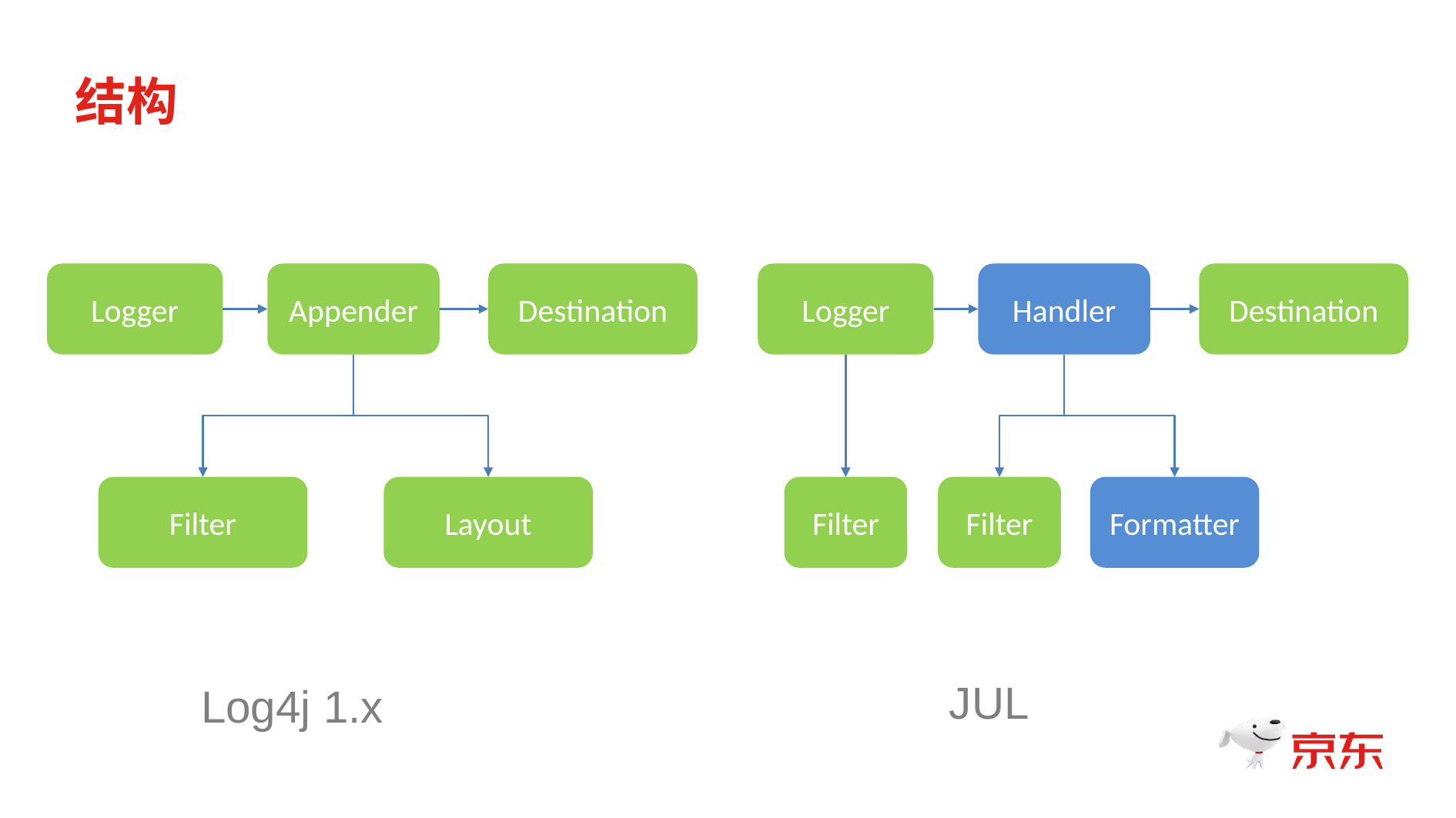

结构

Destination
Destination
Logger
Handler
Logger
Appender
Filter
Filter
Formatter
Filter
Layout
JUL
Log4j 1.x